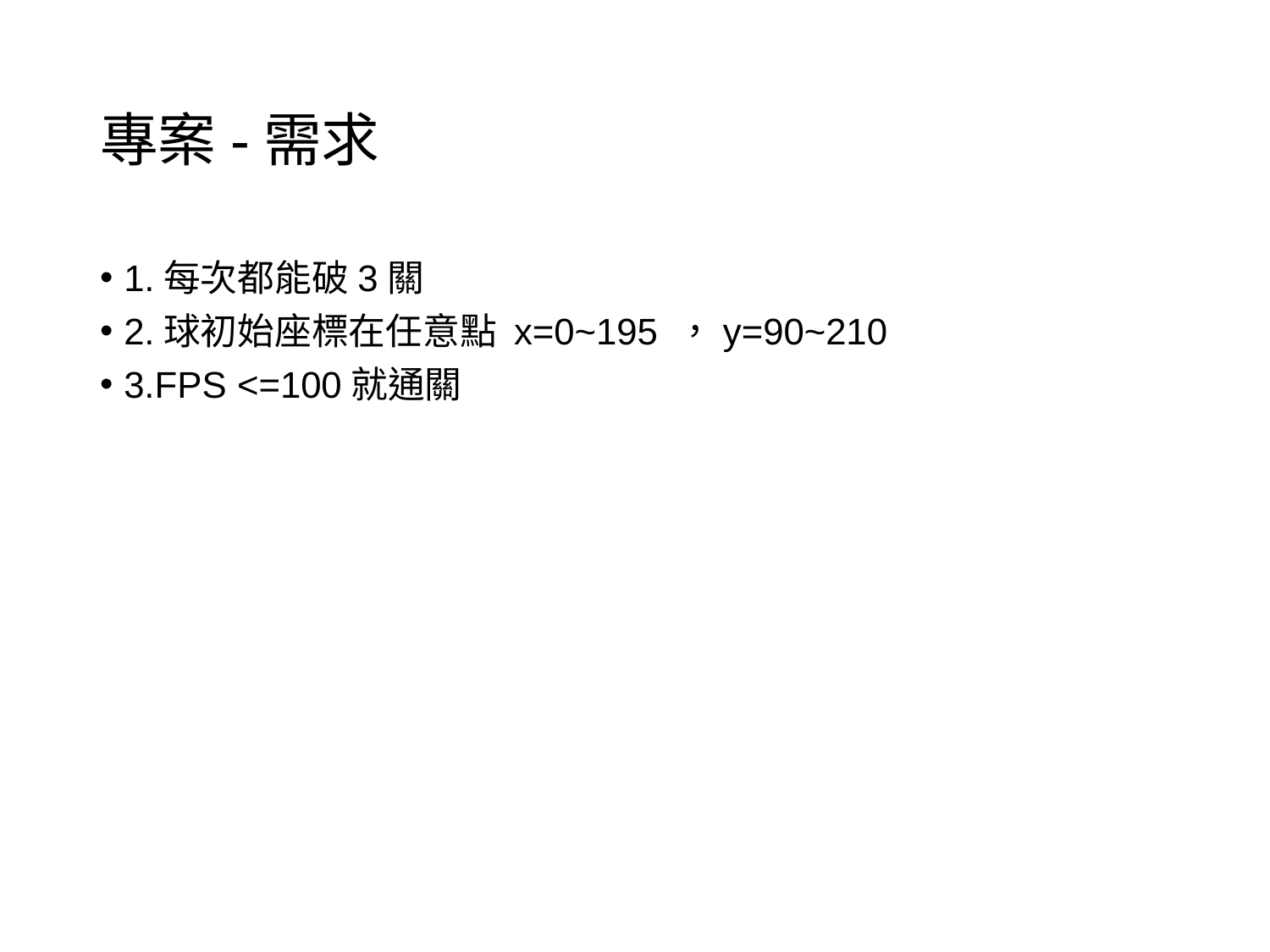

# 專案-需求
1.每次都能破3關
2.球初始座標在任意點 x=0~195 ，y=90~210
3.FPS <=100就通關